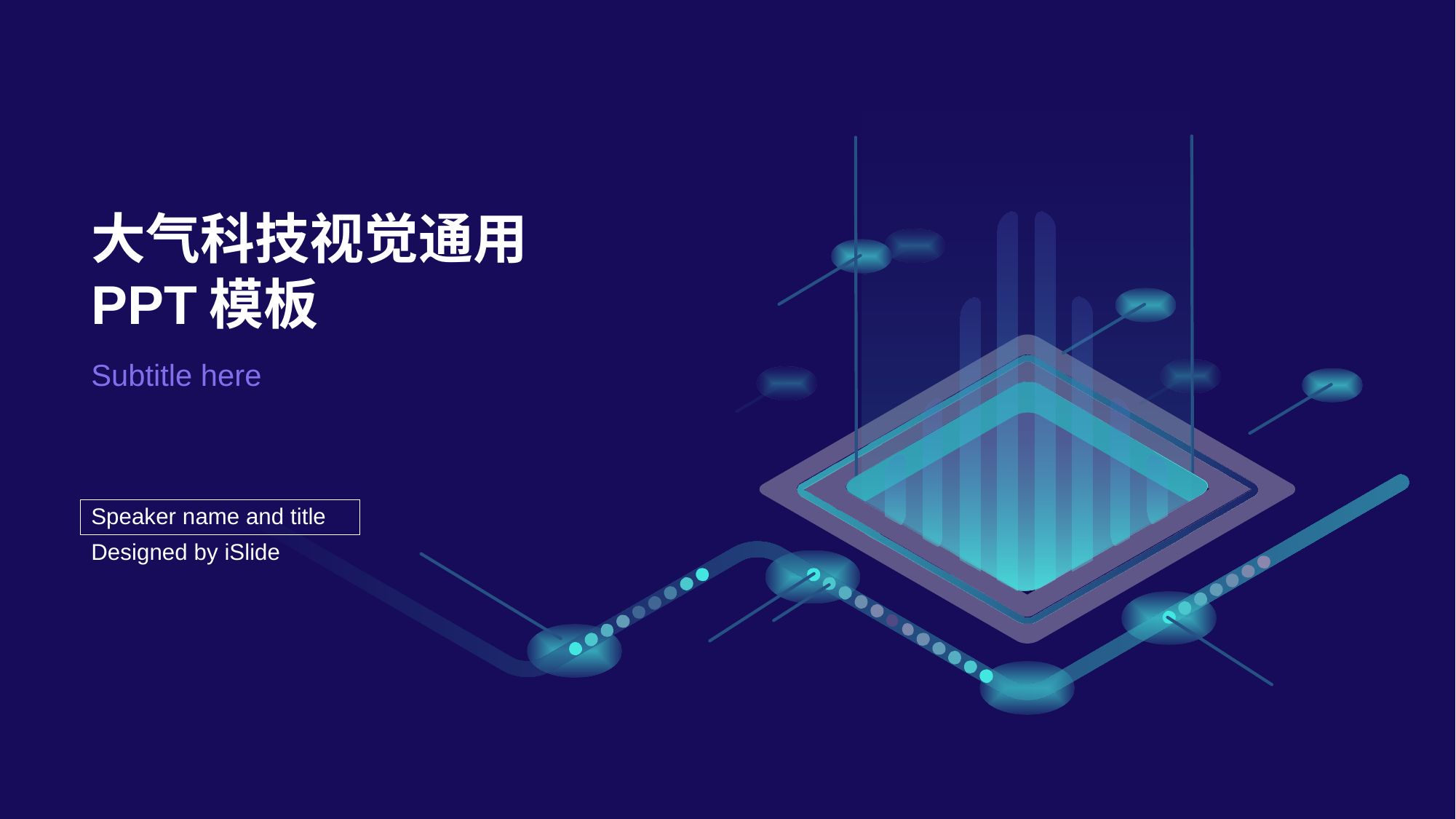

# 大气科技视觉通用PPT模板
Subtitle here
Speaker name and title
Designed by iSlide